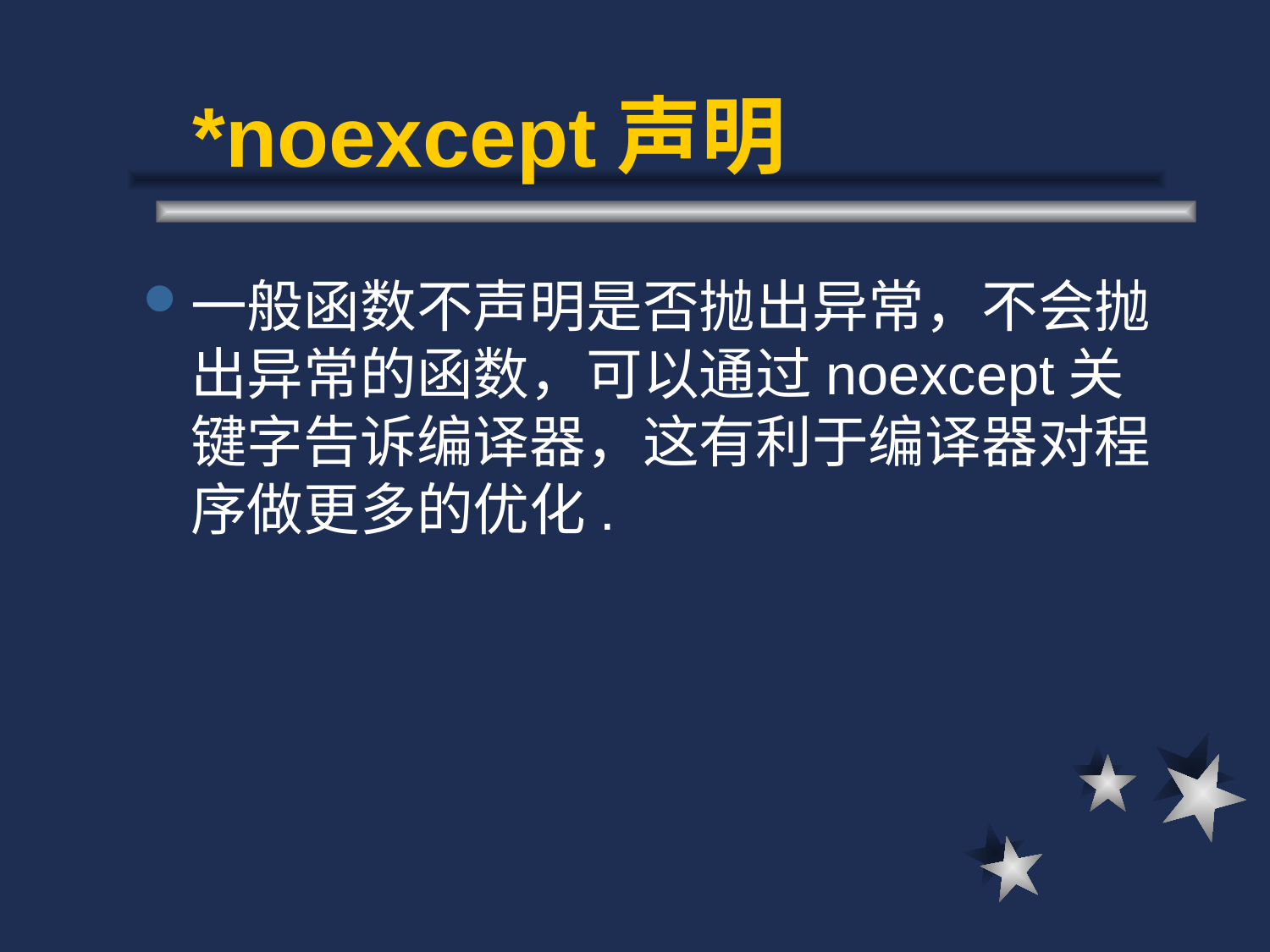

# *noexcept声明
一般函数不声明是否抛出异常，不会抛出异常的函数，可以通过noexcept关键字告诉编译器，这有利于编译器对程序做更多的优化.